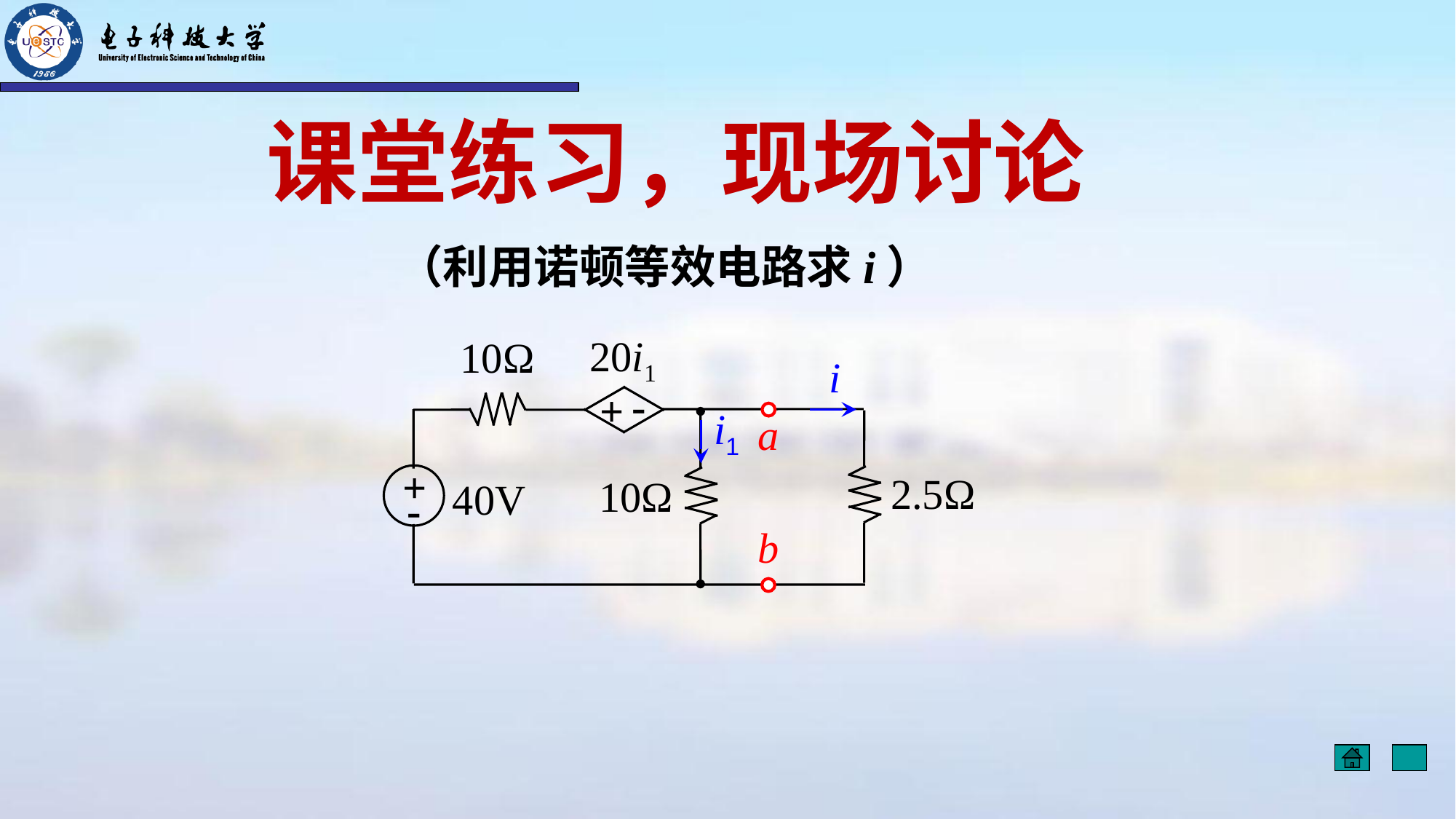

课堂练习，现场讨论
（利用诺顿等效电路求i）

20i1
10Ω
i

-
+

i1
a

+

-

2.5Ω
10Ω
40V

b